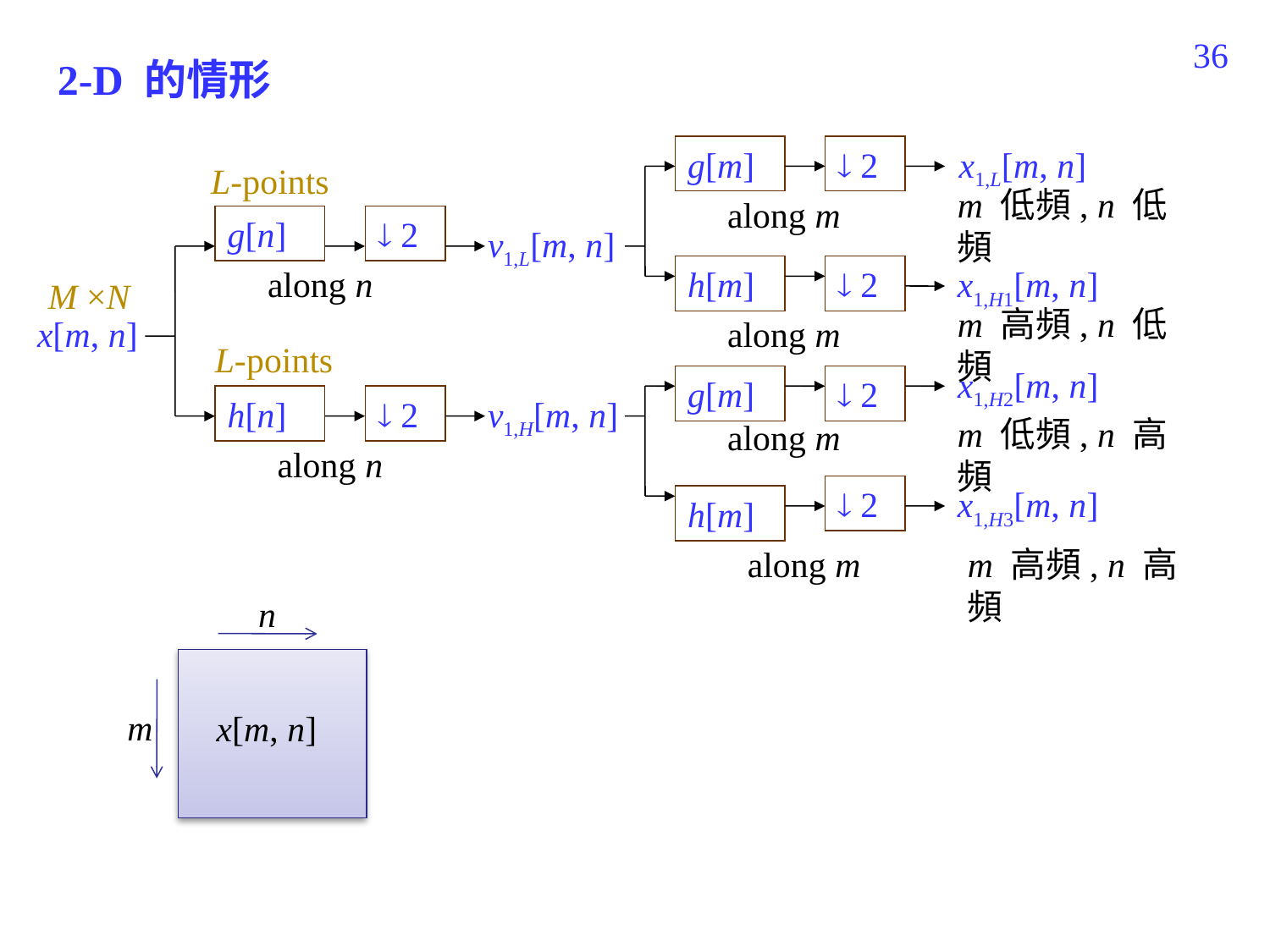

36
2-D 的情形
g[m]
↓ 2
x1,L[m, n]
L-points

m 低頻, n 低頻
along m
g[n]
↓ 2
v1,L[m, n]

along n
h[m]
↓ 2
x1,H1[m, n]
M ×N

m 高頻, n 低頻
x[m, n]
along m
L-points

x1,H2[m, n]
g[m]
↓ 2
h[n]
↓ 2
v1,H[m, n]

m 低頻, n 高頻
along m

along n
↓ 2
x1,H3[m, n]
h[m]

along m
m 高頻, n 高頻
n

m
x[m, n]